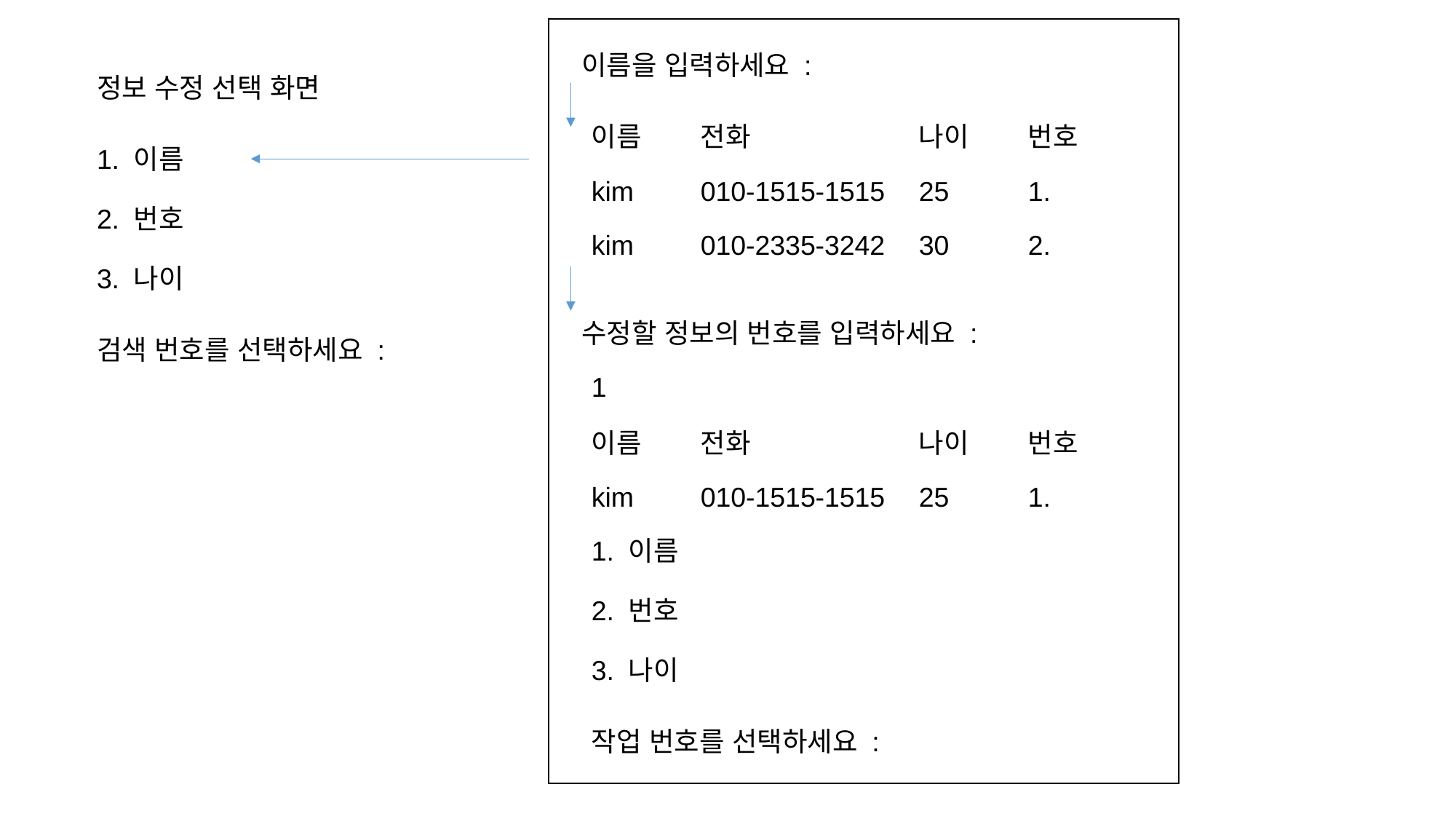

이름을 입력하세요 :
정보 수정 선택 화면
이름	전화		나이	번호
1. 이름
kim	010-1515-1515	25	1.
2. 번호
kim	010-2335-3242	30	2.
3. 나이
수정할 정보의 번호를 입력하세요 :
검색 번호를 선택하세요 :
1
이름	전화		나이	번호
kim	010-1515-1515	25	1.
1. 이름
2. 번호
3. 나이
작업 번호를 선택하세요 :